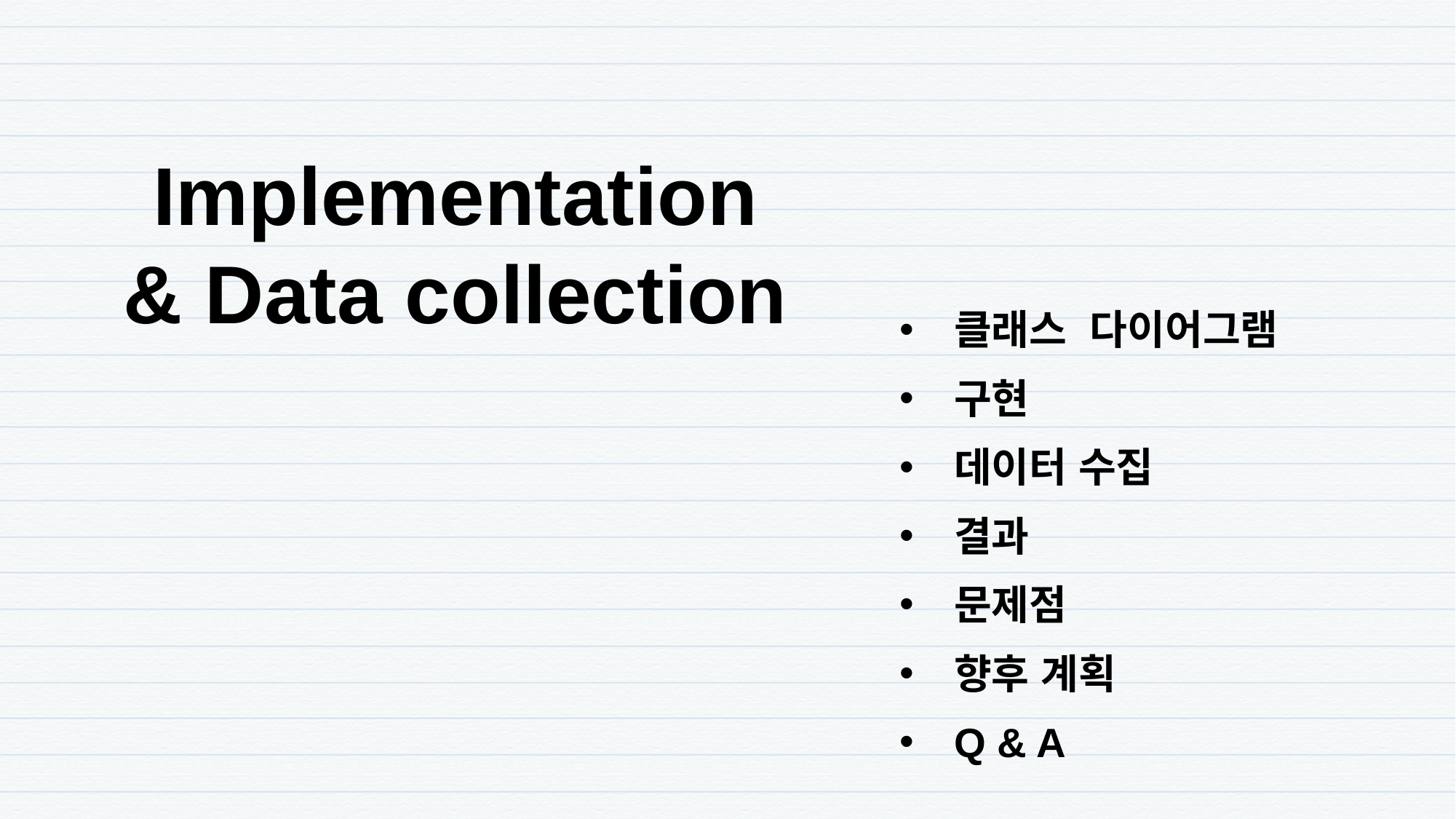

Implementation & Data collection
클래스  다이어그램
구현
데이터 수집
결과
문제점
향후 계획
Q & A